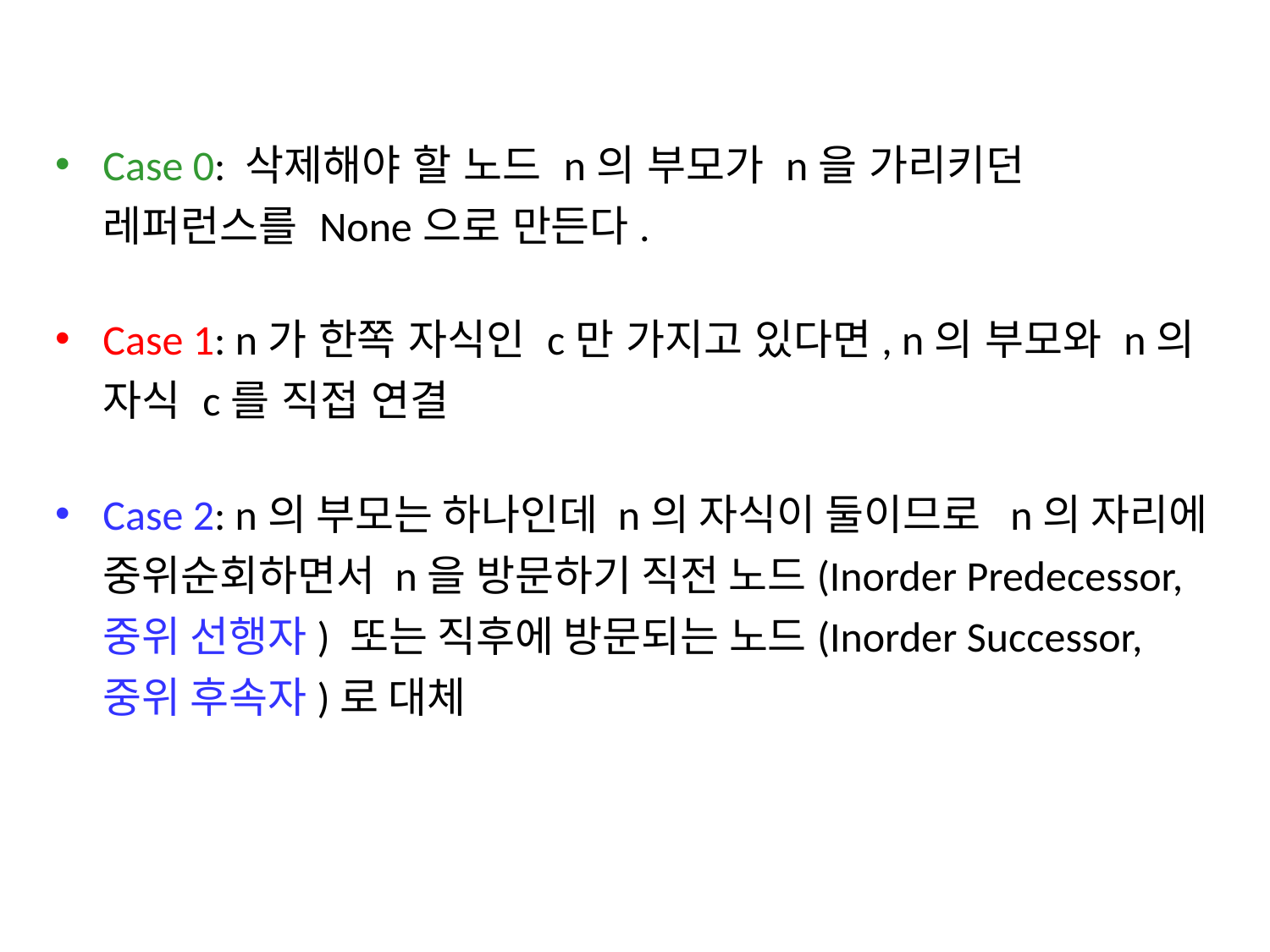

Case 0: 삭제해야 할 노드 n의 부모가 n을 가리키던 레퍼런스를 None으로 만든다.
Case 1: n가 한쪽 자식인 c만 가지고 있다면, n의 부모와 n의 자식 c를 직접 연결
Case 2: n의 부모는 하나인데 n의 자식이 둘이므로  n의 자리에 중위순회하면서 n을 방문하기 직전 노드(Inorder Predecessor, 중위 선행자) 또는 직후에 방문되는 노드(Inorder Successor, 중위 후속자)로 대체